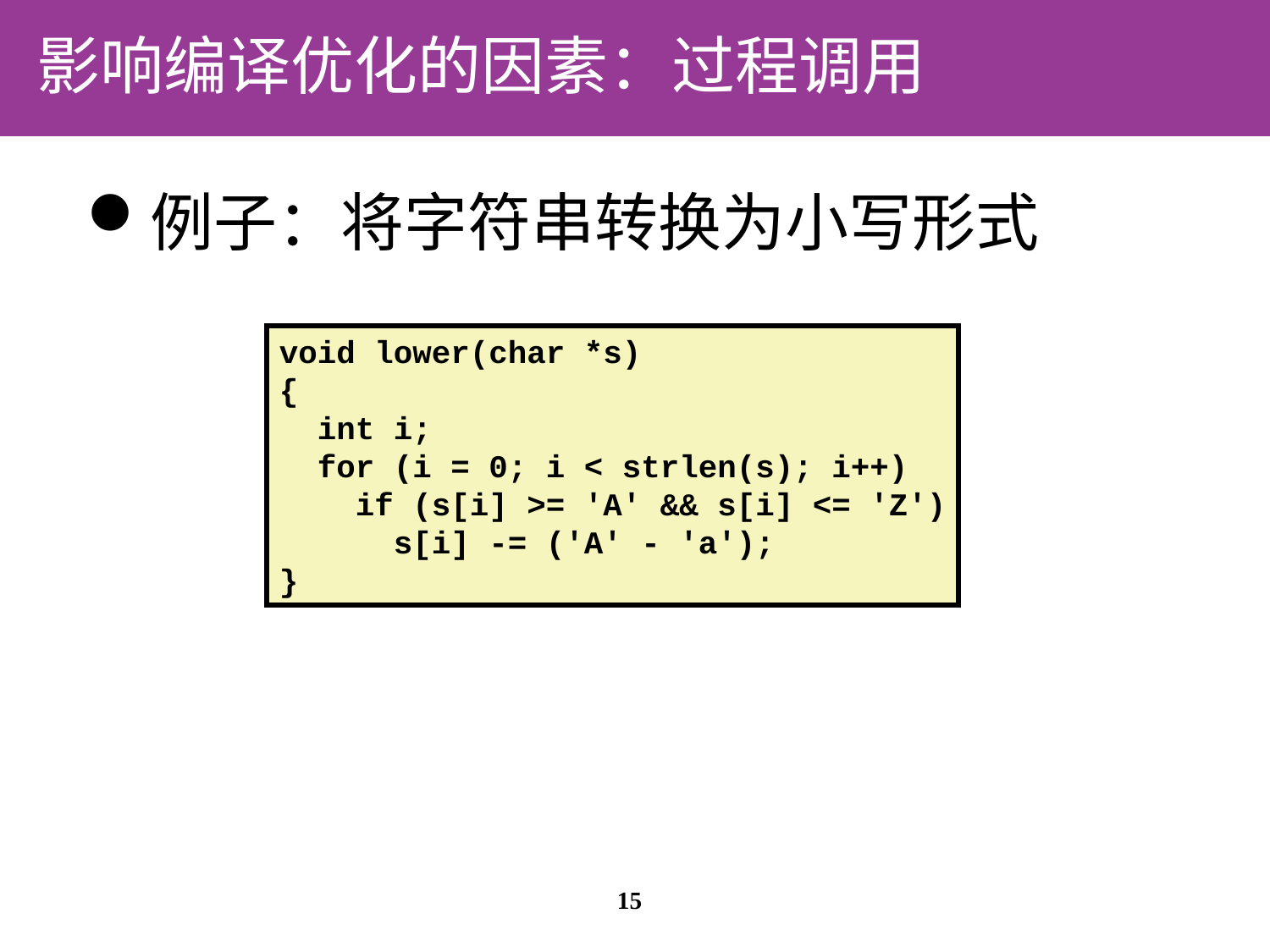

# 影响编译优化的因素：过程调用
例子：将字符串转换为小写形式

void lower(char *s)
{
  int i;
  for (i = 0; i < strlen(s); i++)
    if (s[i] >= 'A' && s[i] <= 'Z')
      s[i] -= ('A' - 'a');
}
15